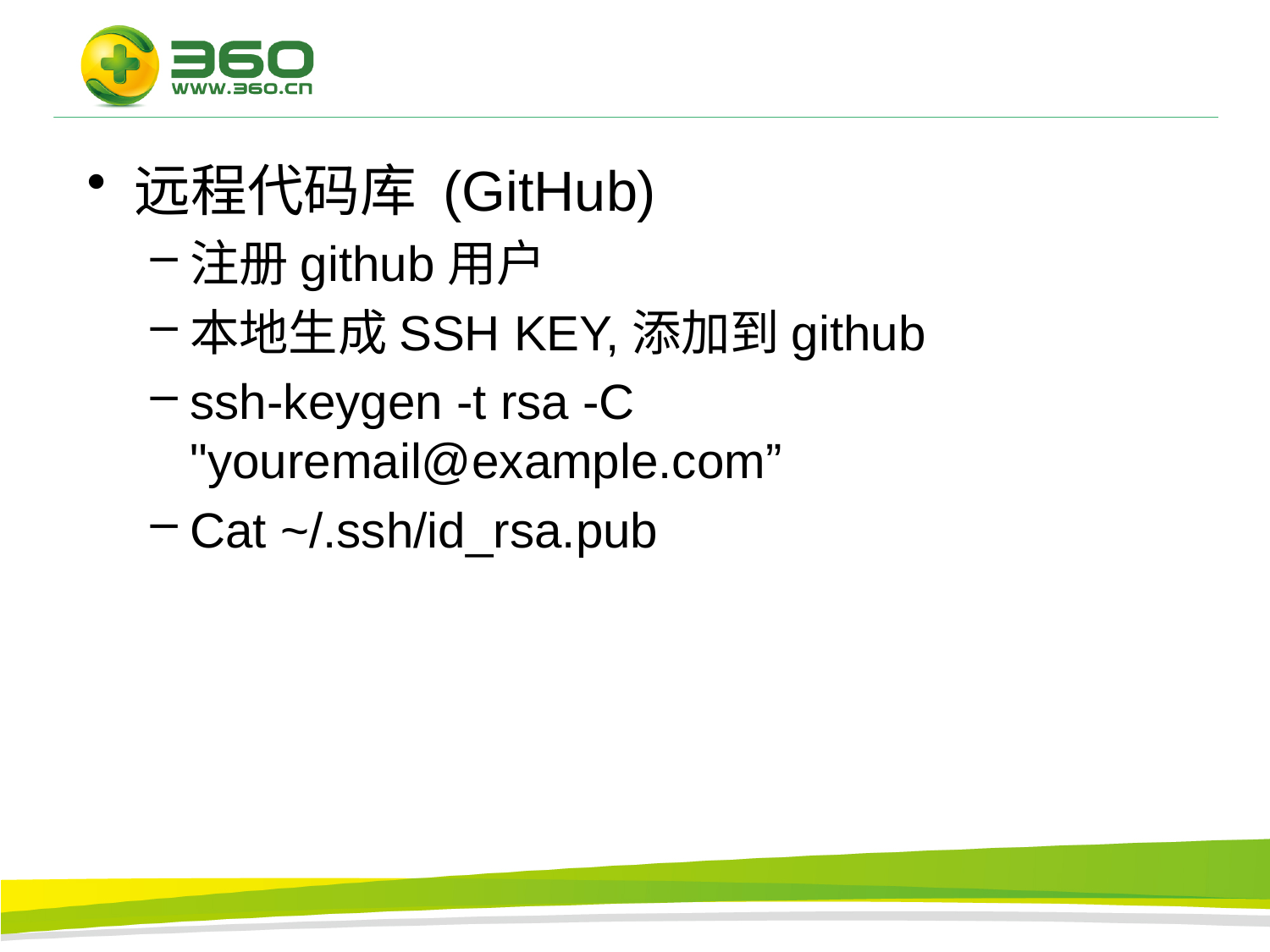

#
远程代码库 (GitHub)
注册github用户
本地生成SSH KEY,添加到github
ssh-keygen -t rsa -C "youremail@example.com”
Cat ~/.ssh/id_rsa.pub